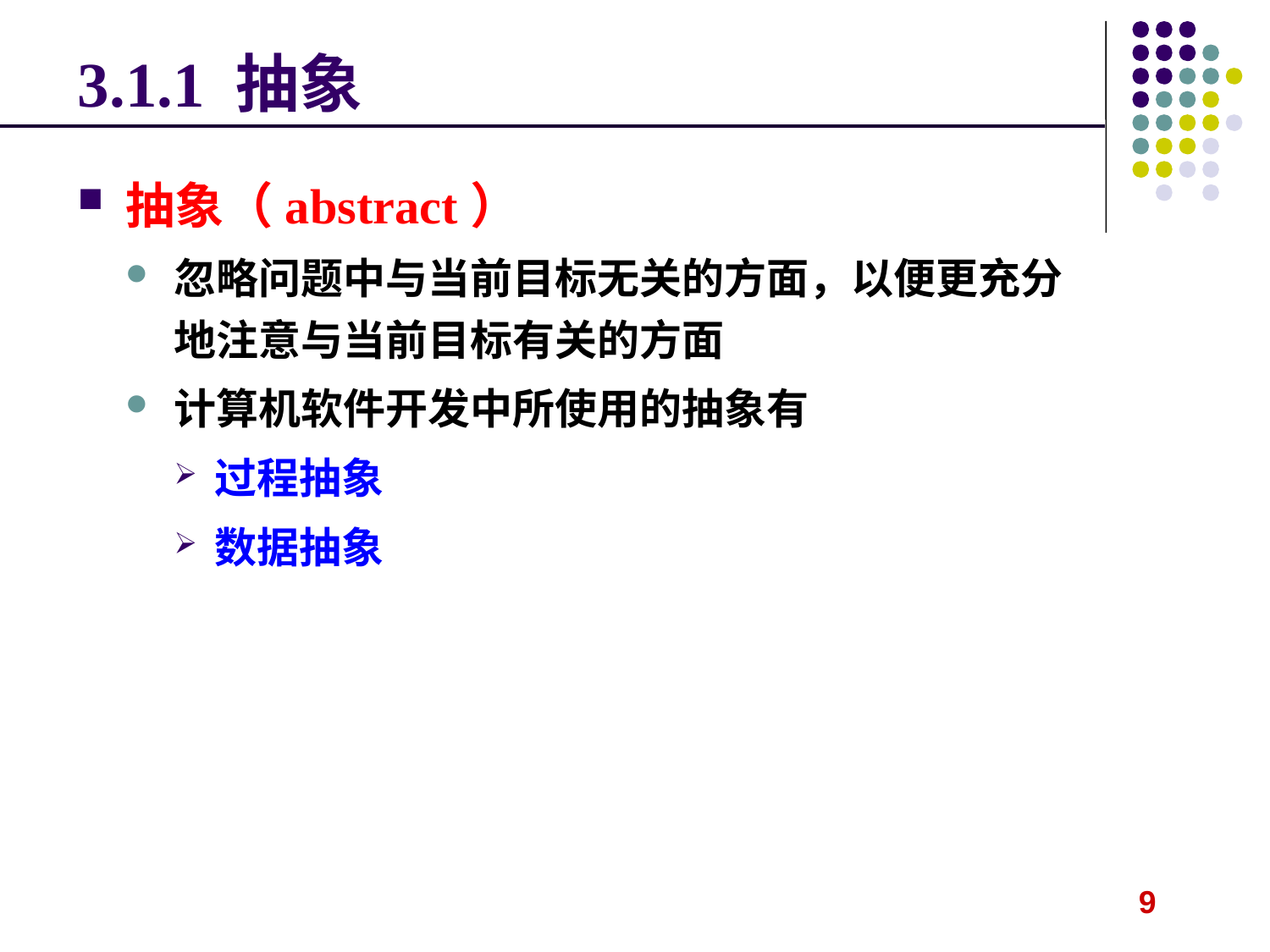

# 3.1.1 抽象
抽象（abstract）
忽略问题中与当前目标无关的方面，以便更充分地注意与当前目标有关的方面
计算机软件开发中所使用的抽象有
过程抽象
数据抽象